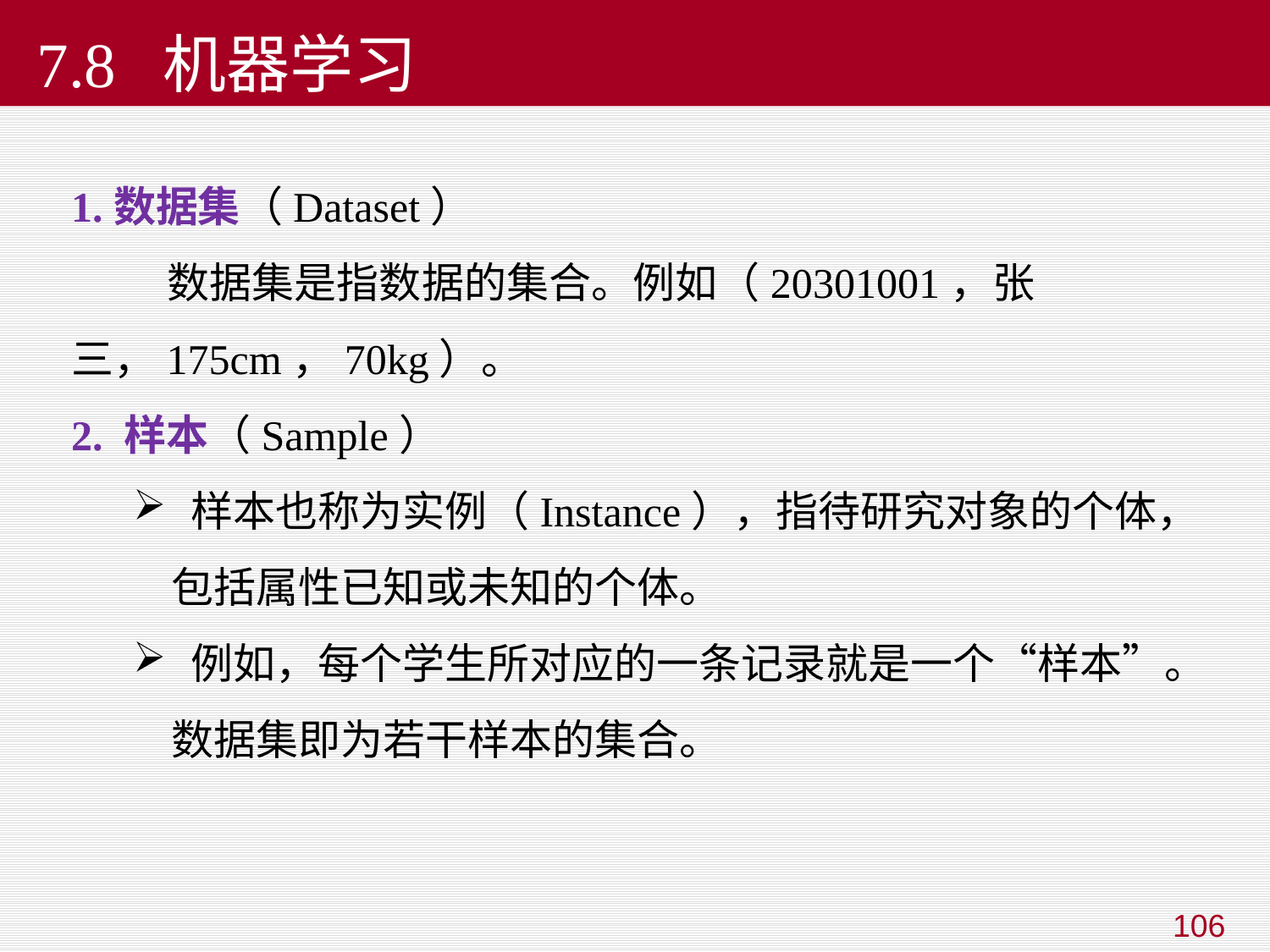

7.8  机器学习

1.数据集（Dataset）
         数据集是指数据的集合。例如（20301001，张三，175cm，70kg）。
2. 样本（Sample）
 样本也称为实例（Instance），指待研究对象的个体，包括属性已知或未知的个体。
 例如，每个学生所对应的一条记录就是一个“样本”。 数据集即为若干样本的集合。
106